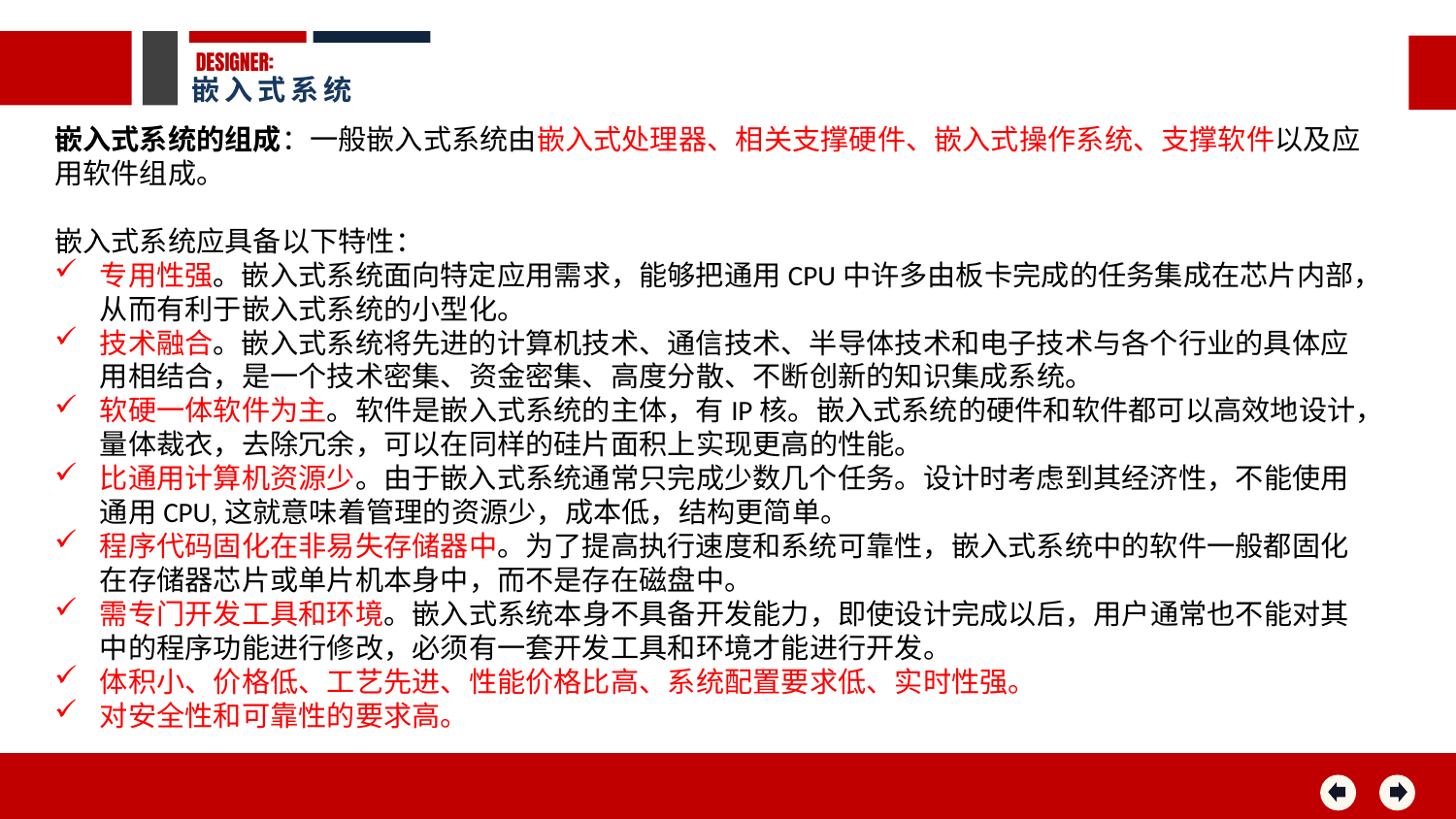

DESIGNER:
嵌入式系统
嵌入式系统的组成：一般嵌入式系统由嵌入式处理器、相关支撑硬件、嵌入式操作系统、支撑软件以及应用软件组成。

嵌入式系统应具备以下特性：
专用性强。嵌入式系统面向特定应用需求，能够把通用CPU中许多由板卡完成的任务集成在芯片内部，从而有利于嵌入式系统的小型化。
技术融合。嵌入式系统将先进的计算机技术、通信技术、半导体技术和电子技术与各个行业的具体应用相结合，是一个技术密集、资金密集、高度分散、不断创新的知识集成系统。
软硬一体软件为主。软件是嵌入式系统的主体，有IP核。嵌入式系统的硬件和软件都可以高效地设计，量体裁衣，去除冗余，可以在同样的硅片面积上实现更高的性能。
比通用计算机资源少。由于嵌入式系统通常只完成少数几个任务。设计时考虑到其经济性，不能使用通用CPU,这就意味着管理的资源少，成本低，结构更简单。
程序代码固化在非易失存储器中。为了提高执行速度和系统可靠性，嵌入式系统中的软件一般都固化在存储器芯片或单片机本身中，而不是存在磁盘中。
需专门开发工具和环境。嵌入式系统本身不具备开发能力，即使设计完成以后，用户通常也不能对其中的程序功能进行修改，必须有一套开发工具和环境才能进行开发。
体积小、价格低、工艺先进、性能价格比高、系统配置要求低、实时性强。
对安全性和可靠性的要求高。